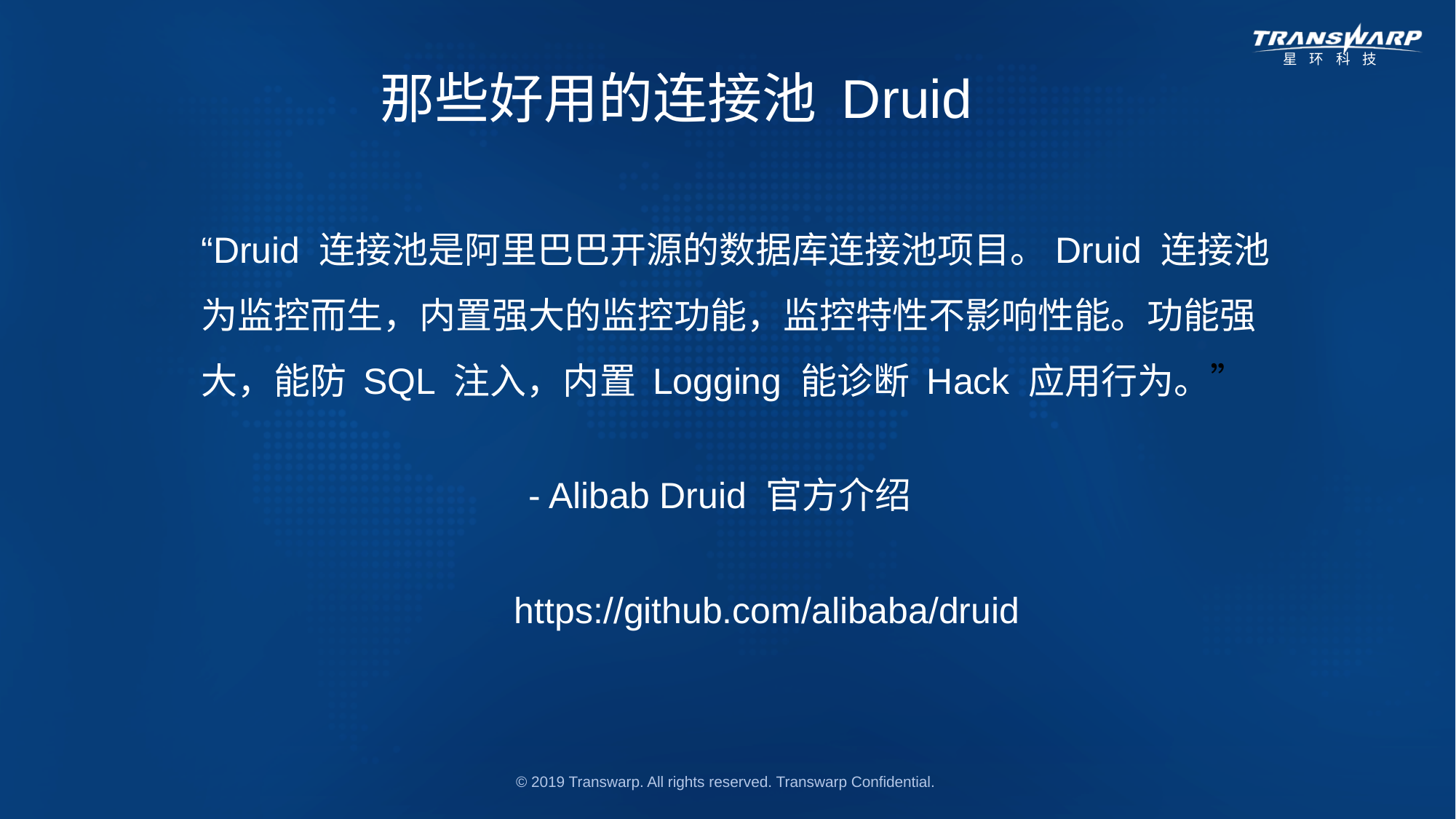

那些好用的连接池 Druid
“Druid 连接池是阿里巴巴开源的数据库连接池项目。Druid 连接池为监控而生，内置强大的监控功能，监控特性不影响性能。功能强大，能防 SQL 注入，内置 Logging 能诊断 Hack 应用行为。”

			- Alibab Druid 官方介绍

https://github.com/alibaba/druid

© 2019 Transwarp. All rights reserved. Transwarp Confidential.